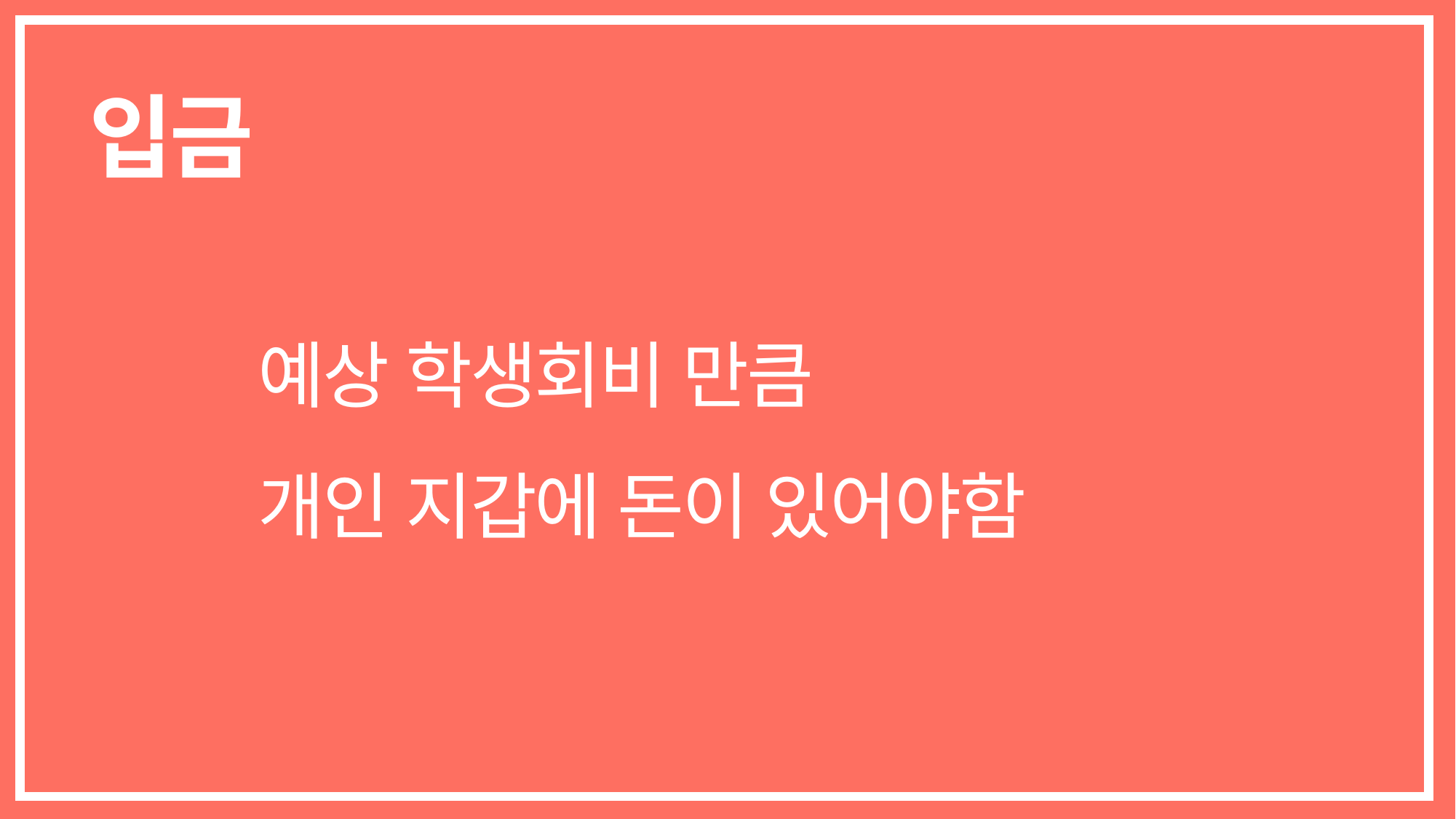

입금
예상 학생회비 만큼
개인 지갑에 돈이 있어야함